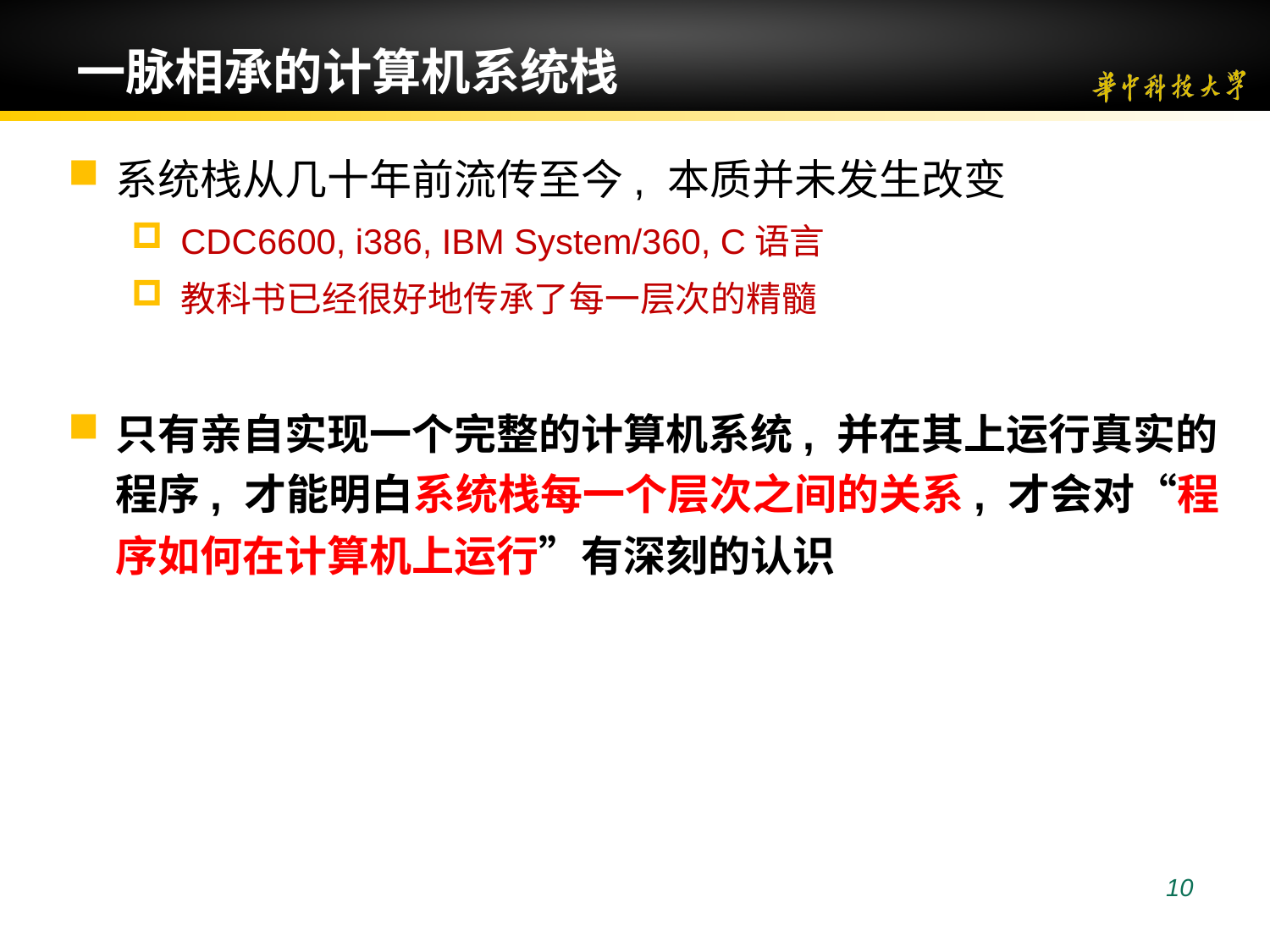

10
# 一脉相承的计算机系统栈
系统栈从几十年前流传至今, 本质并未发生改变
CDC6600, i386, IBM System/360, C语言
教科书已经很好地传承了每一层次的精髓

只有亲自实现一个完整的计算机系统, 并在其上运行真实的程序, 才能明白系统栈每一个层次之间的关系, 才会对“程序如何在计算机上运行”有深刻的认识